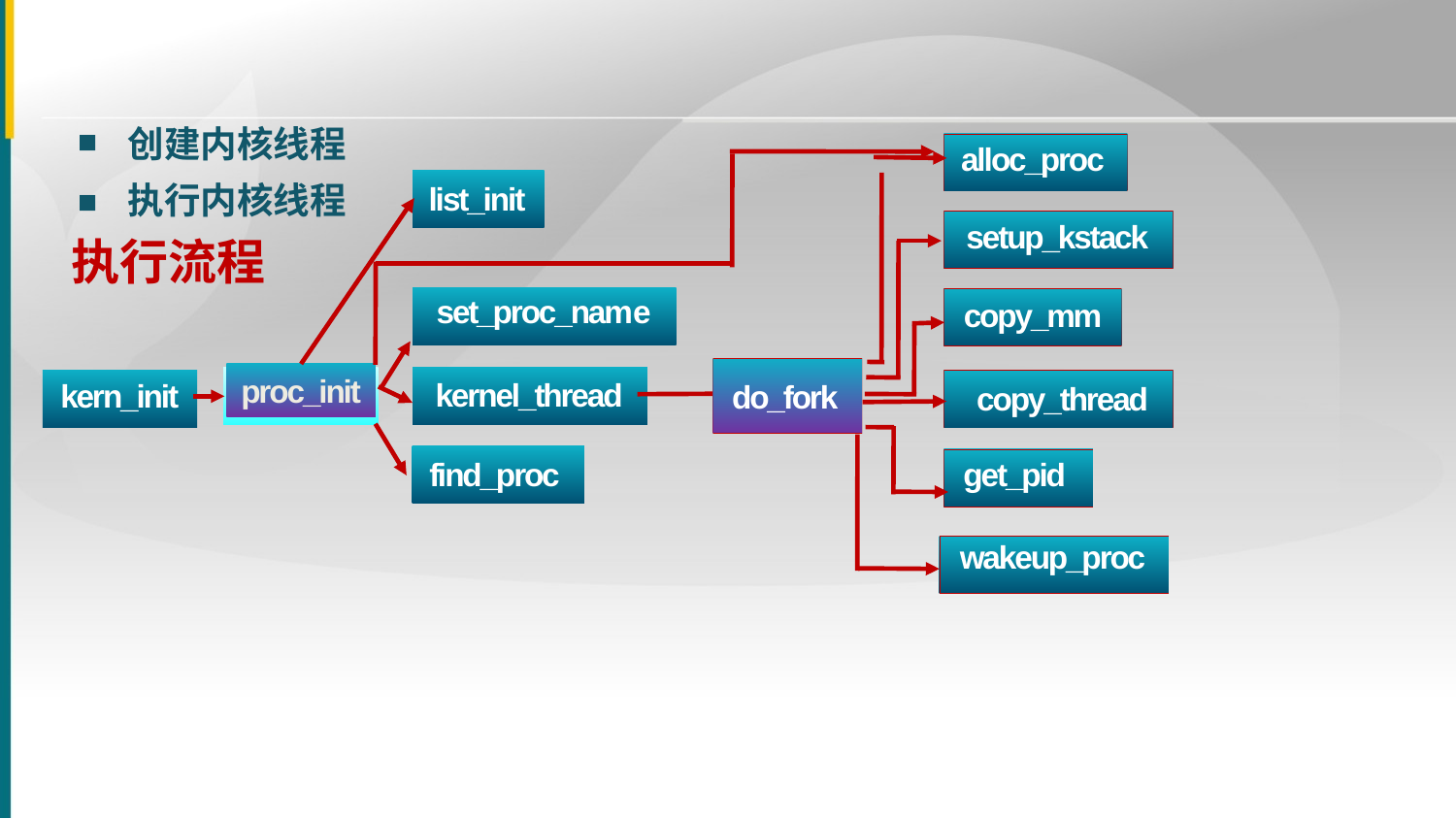

■
创建内核线程
alloc_proc

list_init
setup_kstack

set_proc_name

copy_mm

proc_init

kernel_thread
kern_init
do_fork

copy_thread

find_proc
get_pid

wakeup_proc

■
执行内核线程
# 执行流程